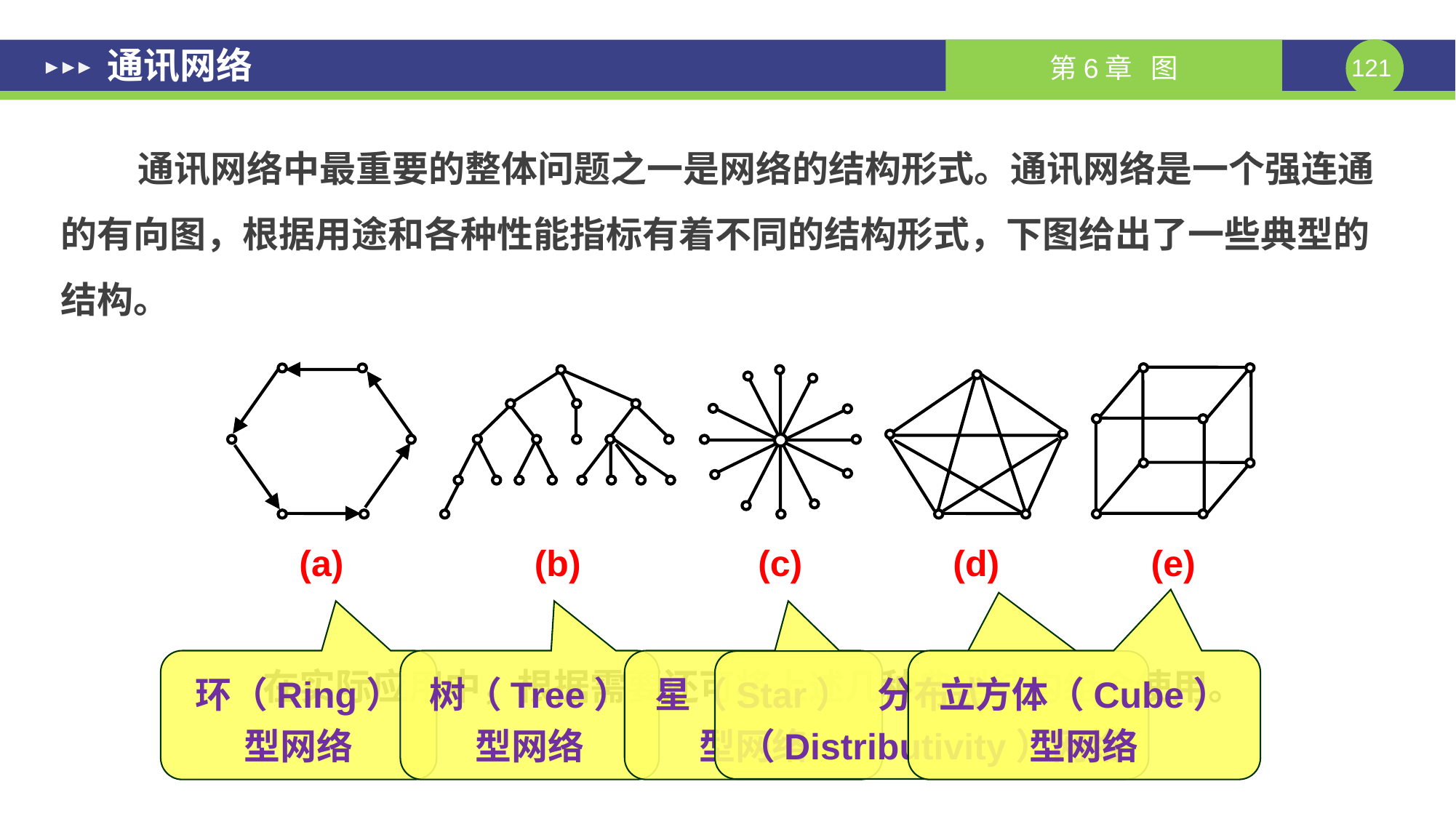

通讯网络
通讯网络中最重要的整体问题之一是网络的结构形式。通讯网络是一个强连通的有向图，根据用途和各种性能指标有着不同的结构形式，下图给出了一些典型的结构。

(e)

(a)

(b)

(c)

(d)
在实际应用中，根据需要还可将上述几种典型结构组合使用。
环（Ring）型网络
树（Tree）型网络
星（Star）型网络
分布式（Distributivity）网络
立方体（Cube）型网络